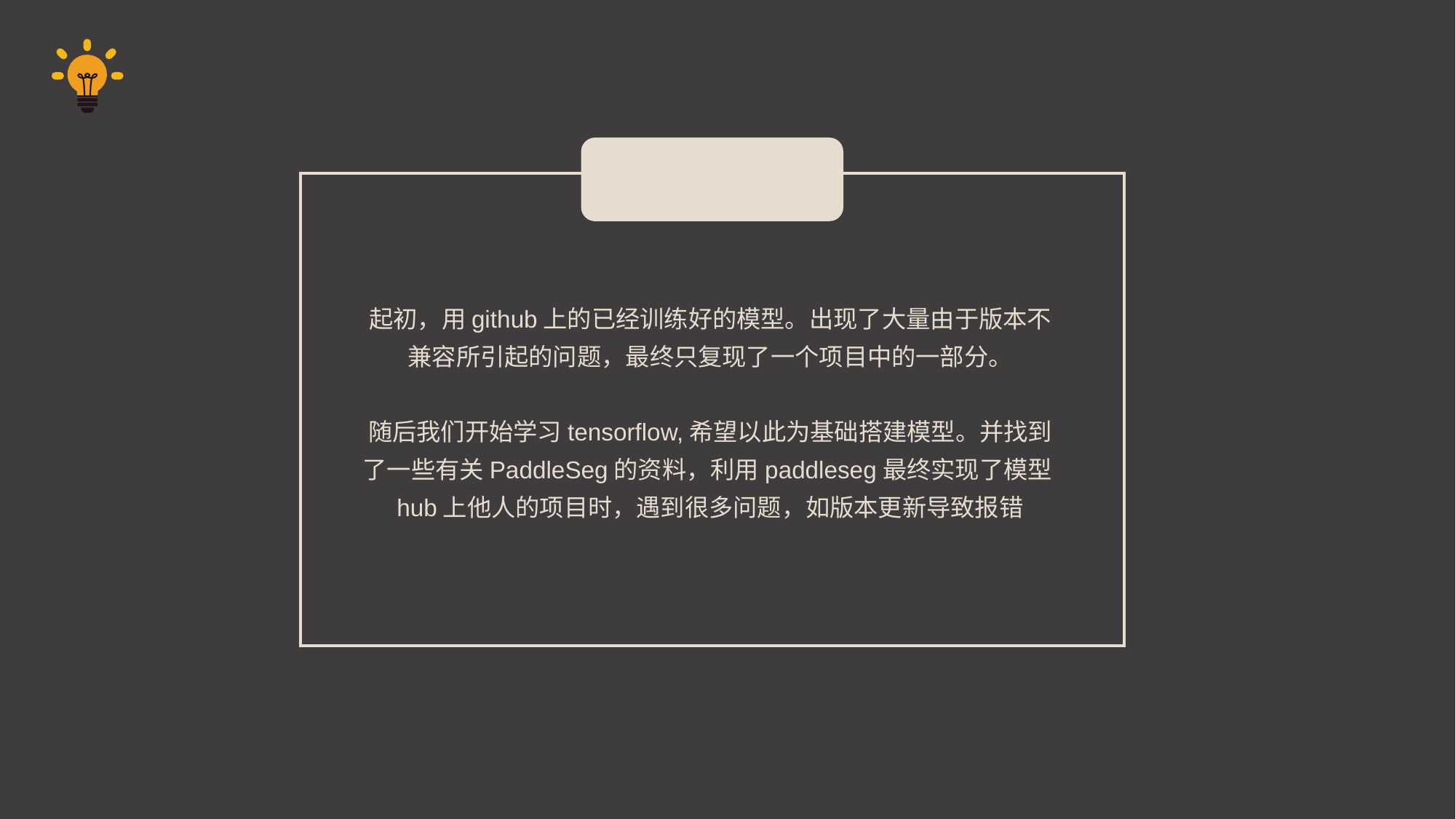

起初，用github上的已经训练好的模型。出现了大量由于版本不兼容所引起的问题，最终只复现了一个项目中的一部分。

随后我们开始学习tensorflow,希望以此为基础搭建模型。并找到了一些有关PaddleSeg的资料，利用paddleseg最终实现了模型hub上他人的项目时，遇到很多问题，如版本更新导致报错